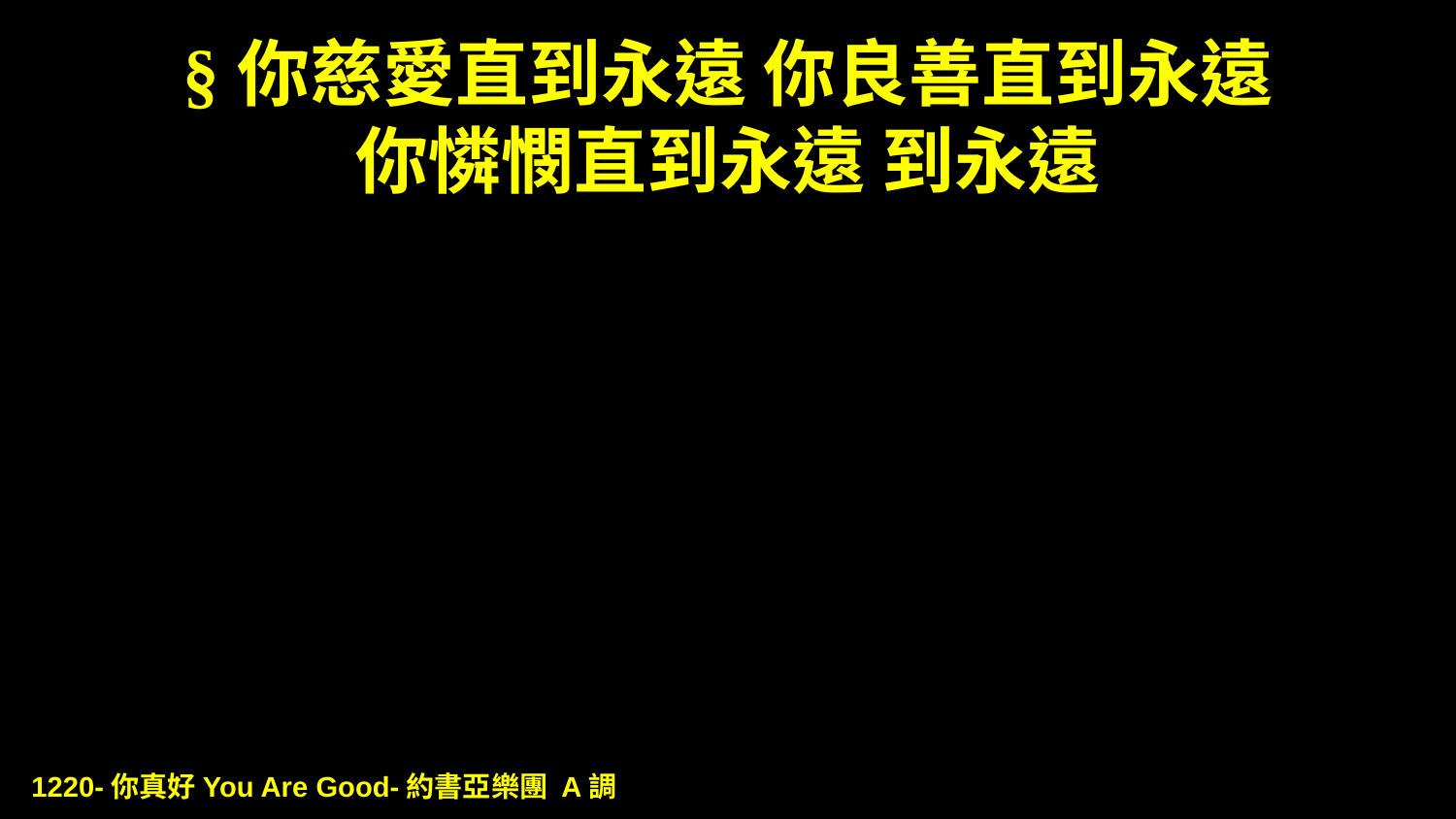

# §你慈愛直到永遠 你良善直到永遠 你憐憫直到永遠 到永遠
1220-你真好You Are Good-約書亞樂團 A調